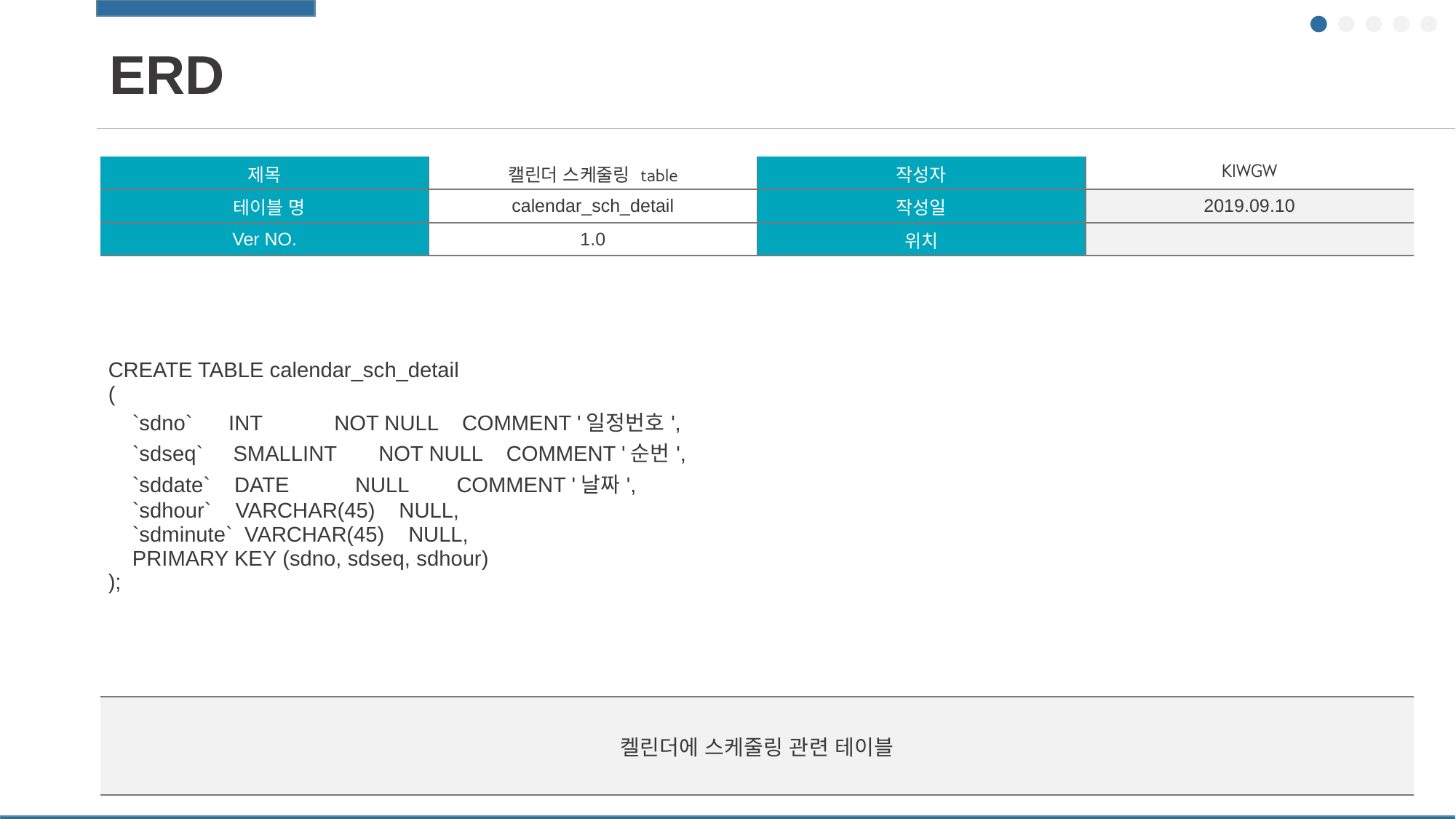

ERD
| 제목 | 캘린더 스케줄링 table | 작성자 | KIWGW |
| --- | --- | --- | --- |
| 테이블 명 | calendar\_sch\_detail | 작성일 | 2019.09.10 |
| Ver NO. | 1.0 | 위치 |  |
| CREATE TABLE calendar\_sch\_detail ( `sdno` INT NOT NULL COMMENT '일정번호', `sdseq` SMALLINT NOT NULL COMMENT '순번', `sddate` DATE NULL COMMENT '날짜', `sdhour` VARCHAR(45) NULL, `sdminute` VARCHAR(45) NULL, PRIMARY KEY (sdno, sdseq, sdhour) ); |  |  |  |
| 켈린더에 스케줄링 관련 테이블 |  |  |  |